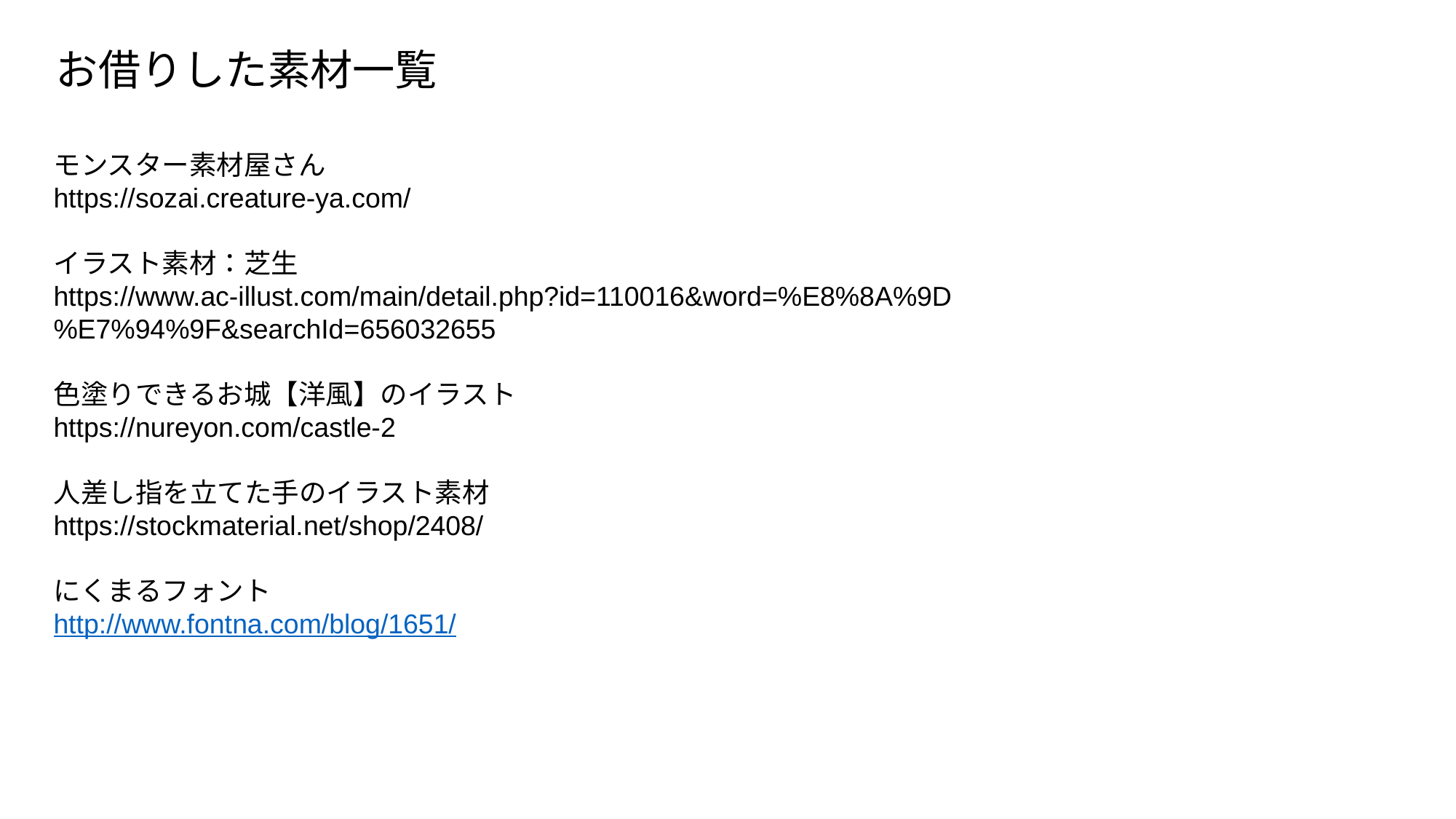

お借りした素材一覧
モンスター素材屋さん
https://sozai.creature-ya.com/

イラスト素材：芝生
https://www.ac-illust.com/main/detail.php?id=110016&word=%E8%8A%9D%E7%94%9F&searchId=656032655

色塗りできるお城【洋風】のイラスト
https://nureyon.com/castle-2

人差し指を立てた手のイラスト素材
https://stockmaterial.net/shop/2408/

にくまるフォント
http://www.fontna.com/blog/1651/